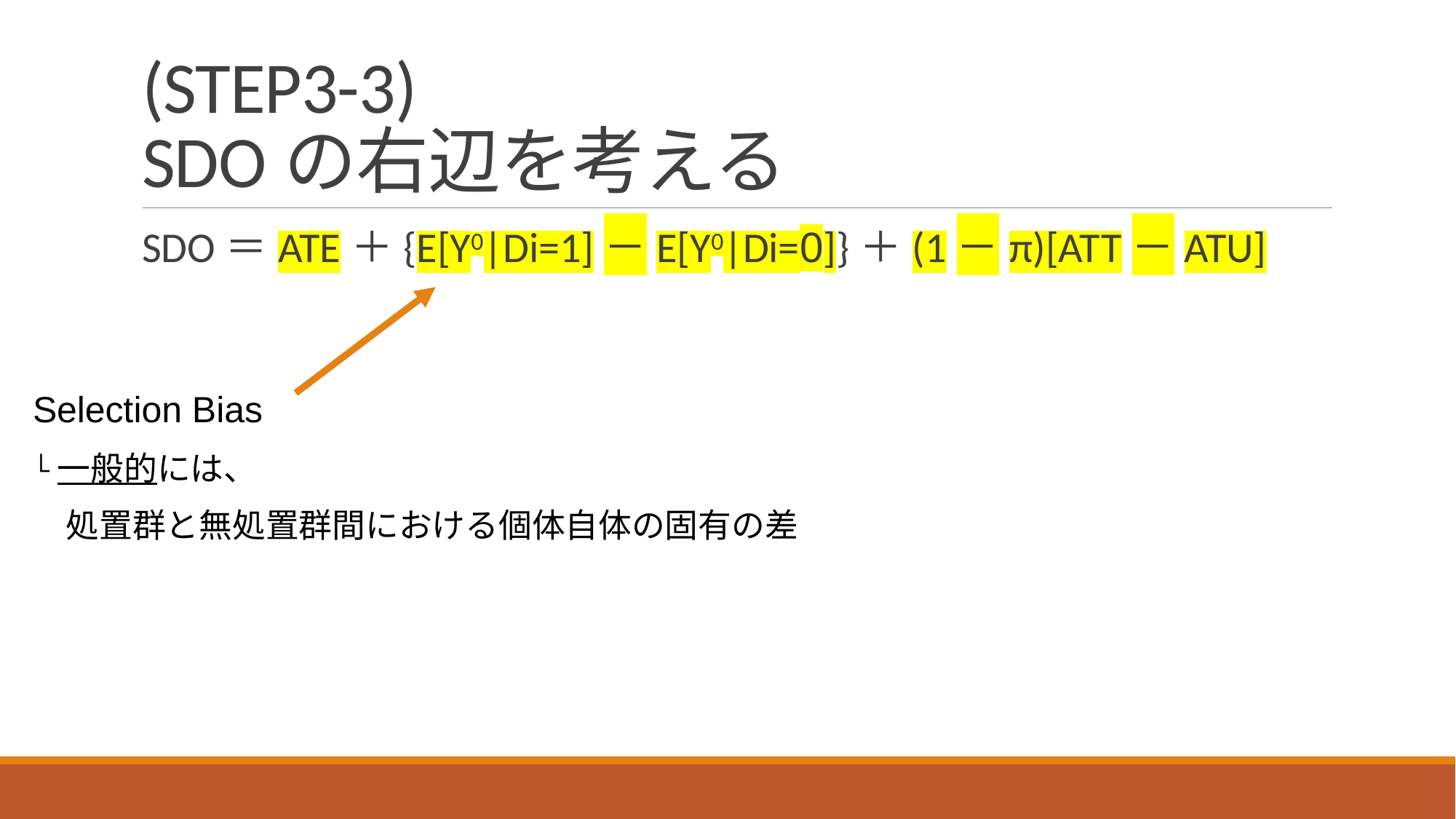

# (STEP3-3) SDOの右辺を考える
SDO＝ATE＋{E[Y0|Di=1]－E[Y0|Di=0]}＋(1－π)[ATT－ATU]

Selection Bias
└一般的には、
　処置群と無処置群間における個体自体の固有の差